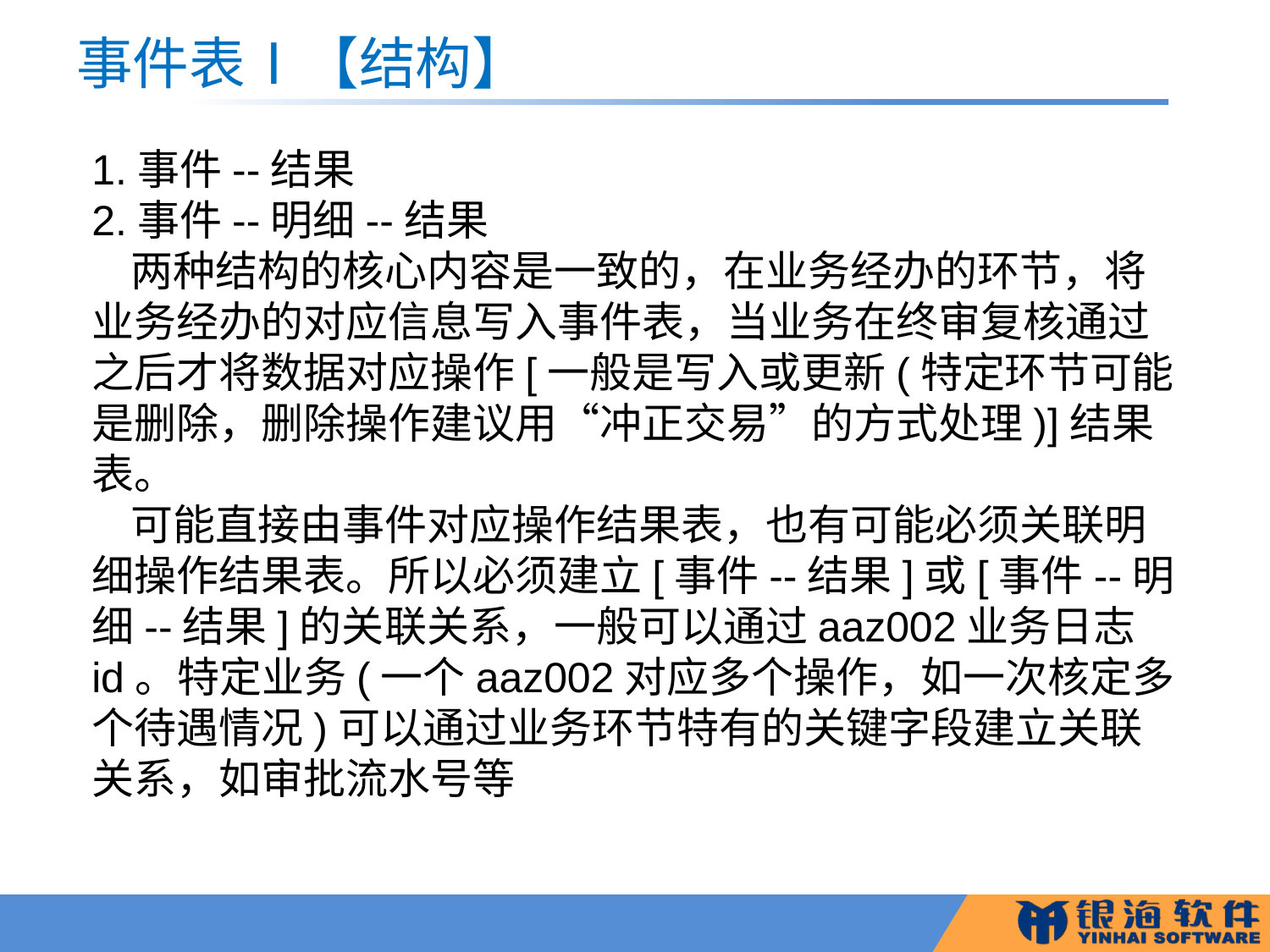

# 事件表Ⅰ【结构】
1.事件--结果
2.事件--明细--结果
   两种结构的核心内容是一致的，在业务经办的环节，将业务经办的对应信息写入事件表，当业务在终审复核通过之后才将数据对应操作[一般是写入或更新(特定环节可能是删除，删除操作建议用“冲正交易”的方式处理)]结果表。
   可能直接由事件对应操作结果表，也有可能必须关联明细操作结果表。所以必须建立[事件--结果]或[事件--明细--结果]的关联关系，一般可以通过aaz002业务日志id。特定业务(一个aaz002对应多个操作，如一次核定多个待遇情况)可以通过业务环节特有的关键字段建立关联关系，如审批流水号等